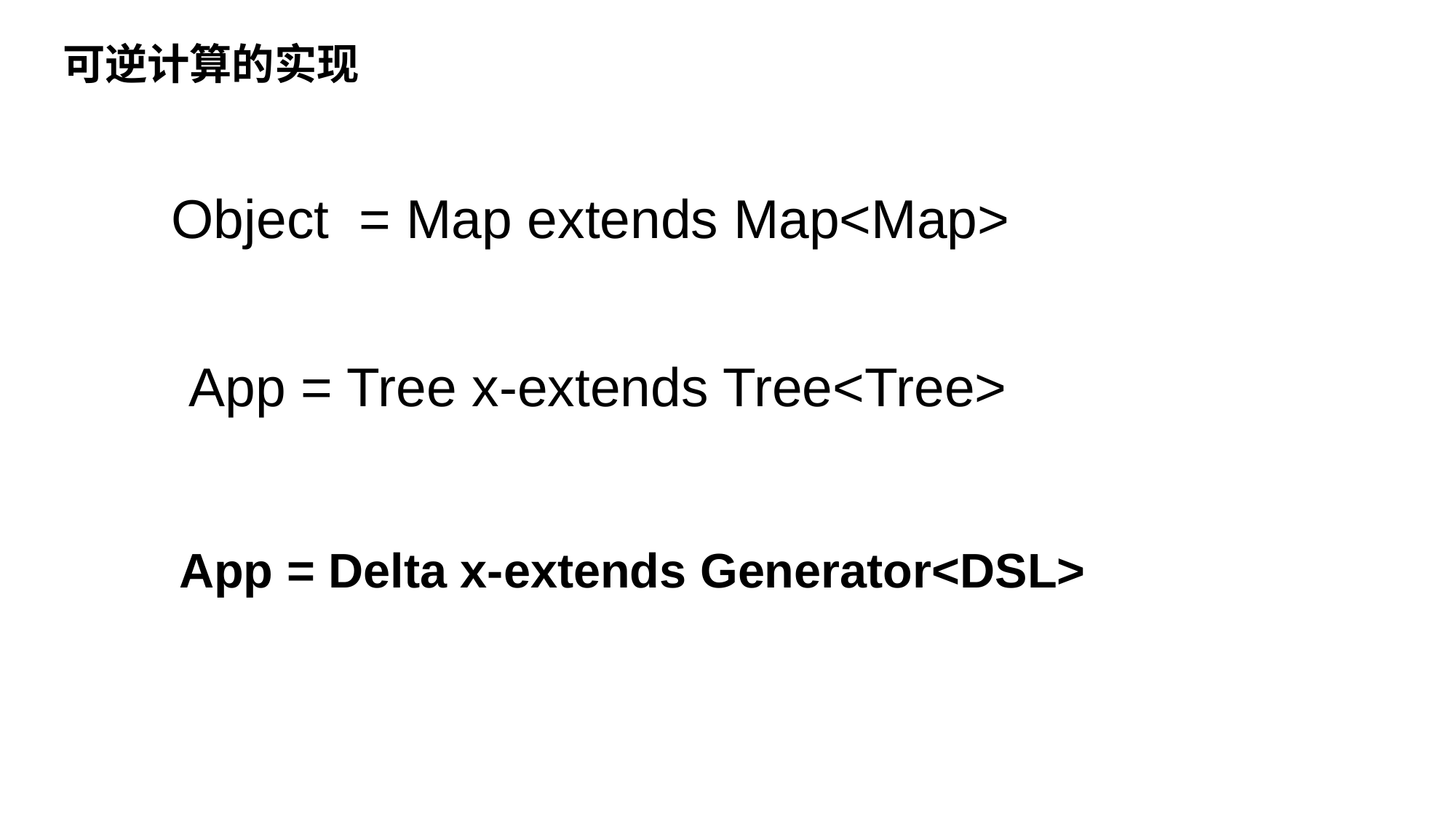

可逆计算的实现
  Object  = Map extends Map<Map>
  App = Tree x-extends Tree<Tree>
 App = Delta x-extends Generator<DSL>